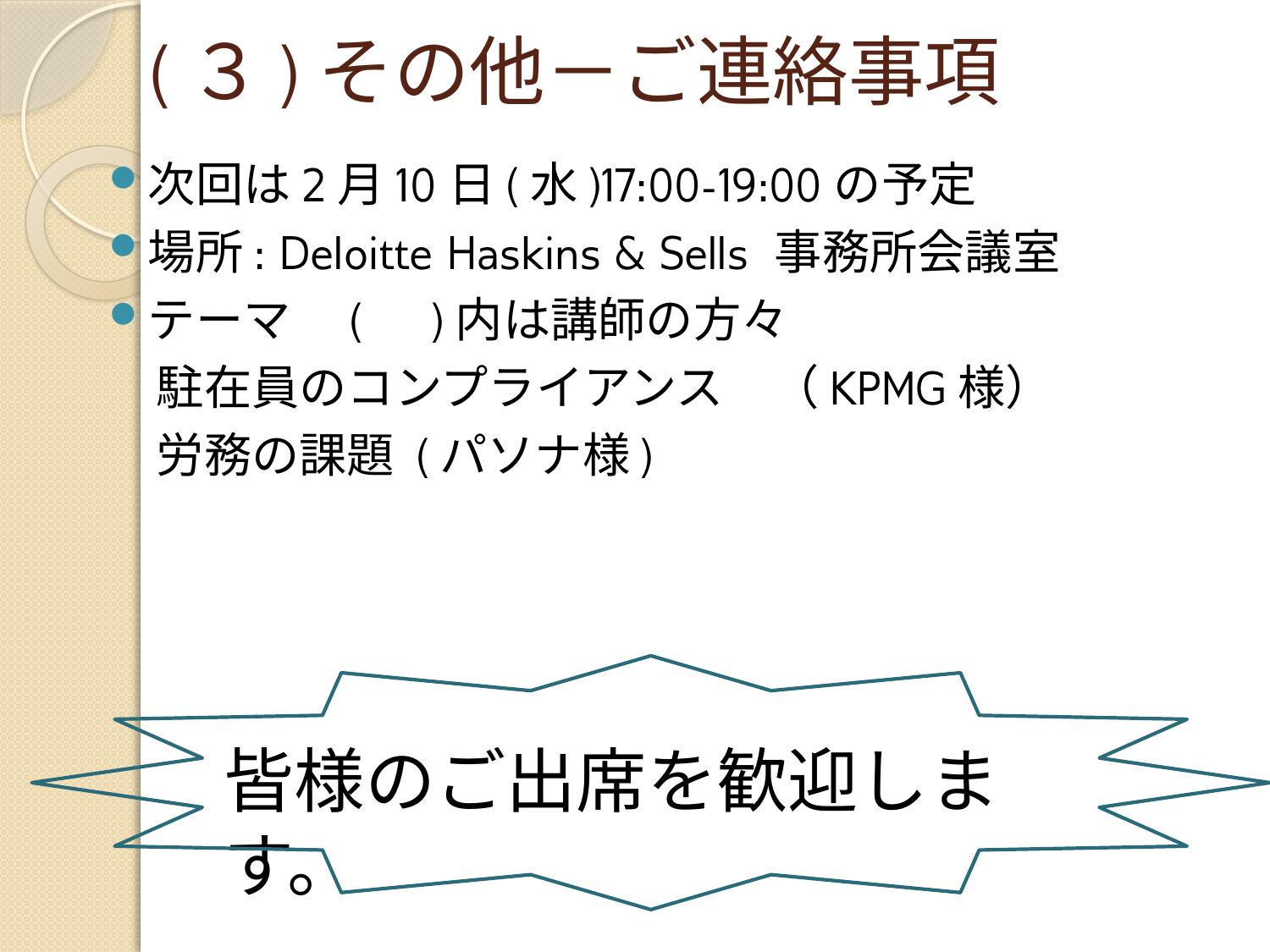

# (３)その他－ご連絡事項
次回は2月10日(水)17:00-19:00の予定
場所: Deloitte Haskins & Sells 事務所会議室
テーマ　(　)内は講師の方々
　駐在員のコンプライアンス　（KPMG様）
　労務の課題 (パソナ様)

皆様のご出席を歓迎します。